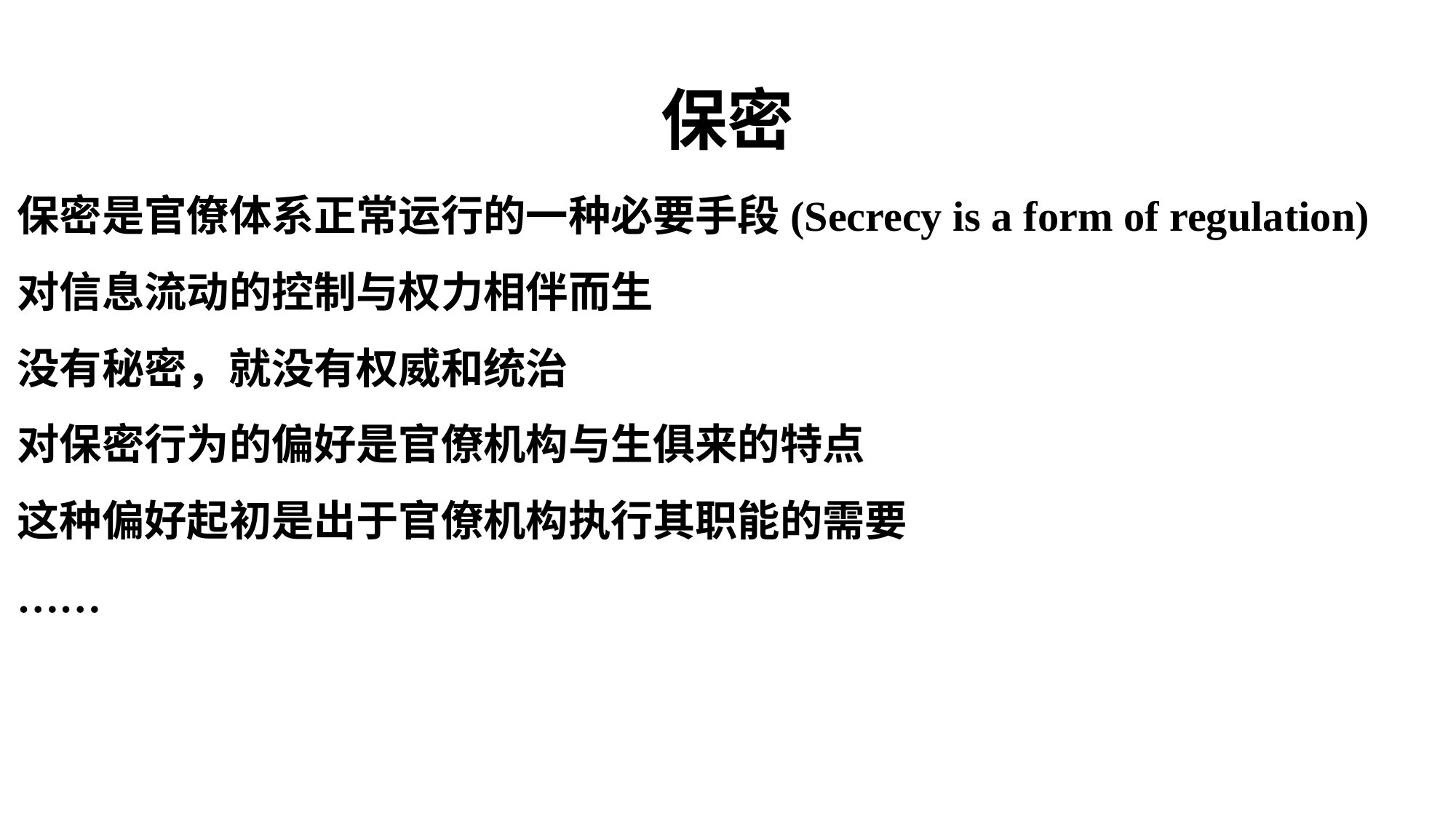

# 保密
保密是官僚体系正常运行的一种必要手段(Secrecy is a form of regulation)
对信息流动的控制与权力相伴而生
没有秘密，就没有权威和统治
对保密行为的偏好是官僚机构与生俱来的特点
这种偏好起初是出于官僚机构执行其职能的需要
……